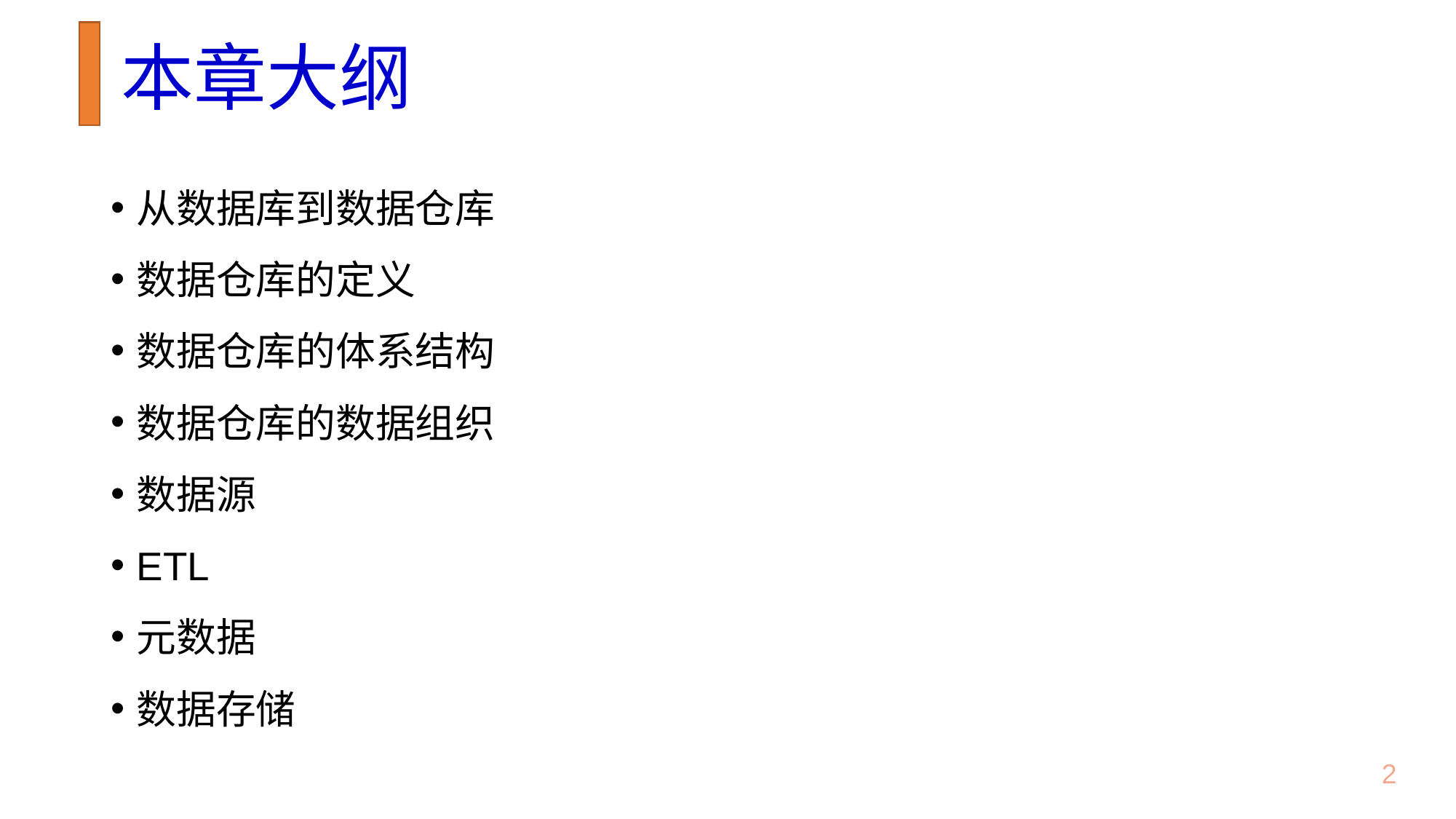

# 本章大纲
从数据库到数据仓库
数据仓库的定义
数据仓库的体系结构
数据仓库的数据组织
数据源
ETL
元数据
数据存储
2